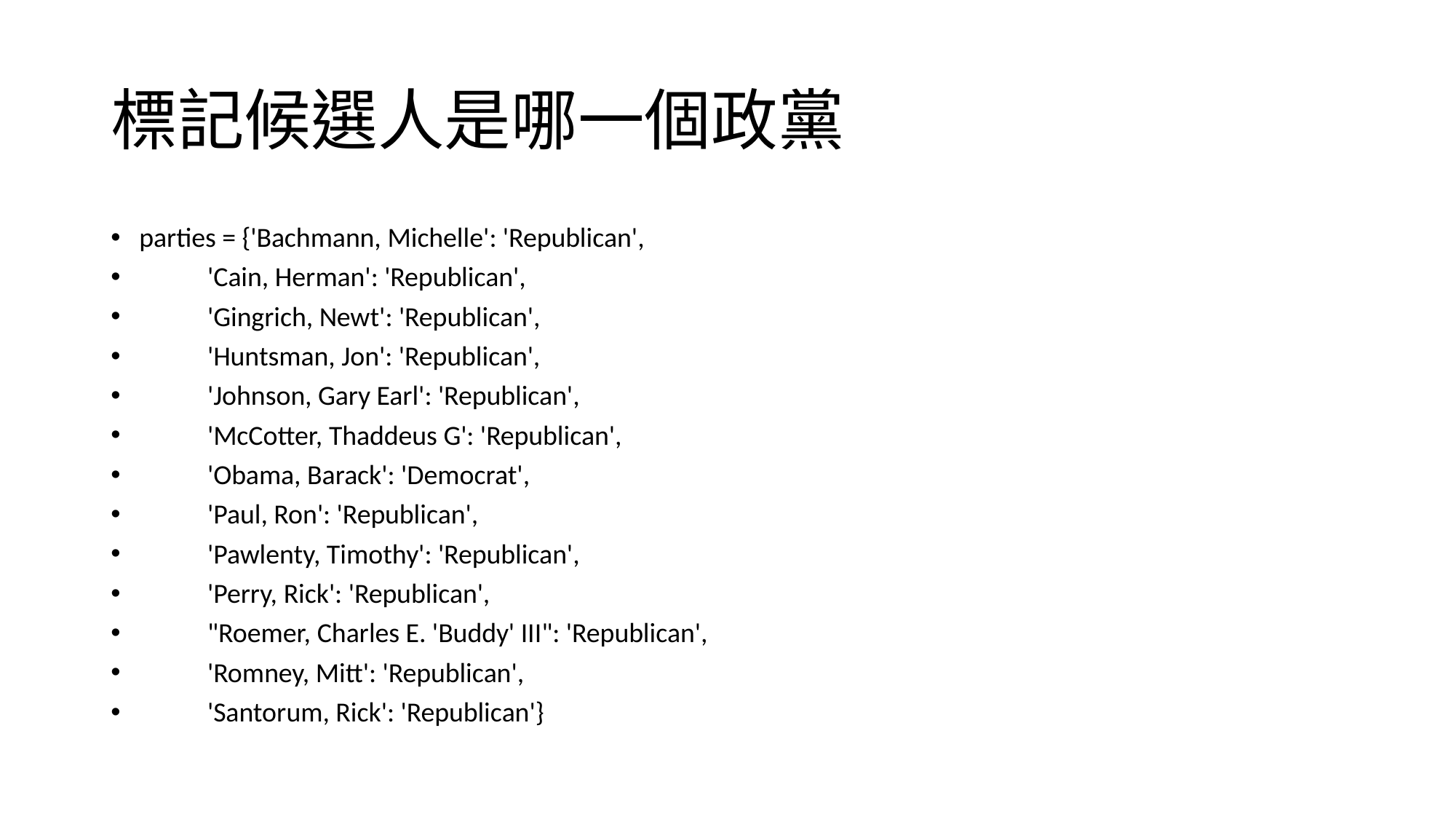

# 標記候選人是哪一個政黨
parties = {'Bachmann, Michelle': 'Republican',
           'Cain, Herman': 'Republican',
           'Gingrich, Newt': 'Republican',
           'Huntsman, Jon': 'Republican',
           'Johnson, Gary Earl': 'Republican',
           'McCotter, Thaddeus G': 'Republican',
           'Obama, Barack': 'Democrat',
           'Paul, Ron': 'Republican',
           'Pawlenty, Timothy': 'Republican',
           'Perry, Rick': 'Republican',
           "Roemer, Charles E. 'Buddy' III": 'Republican',
           'Romney, Mitt': 'Republican',
           'Santorum, Rick': 'Republican'}